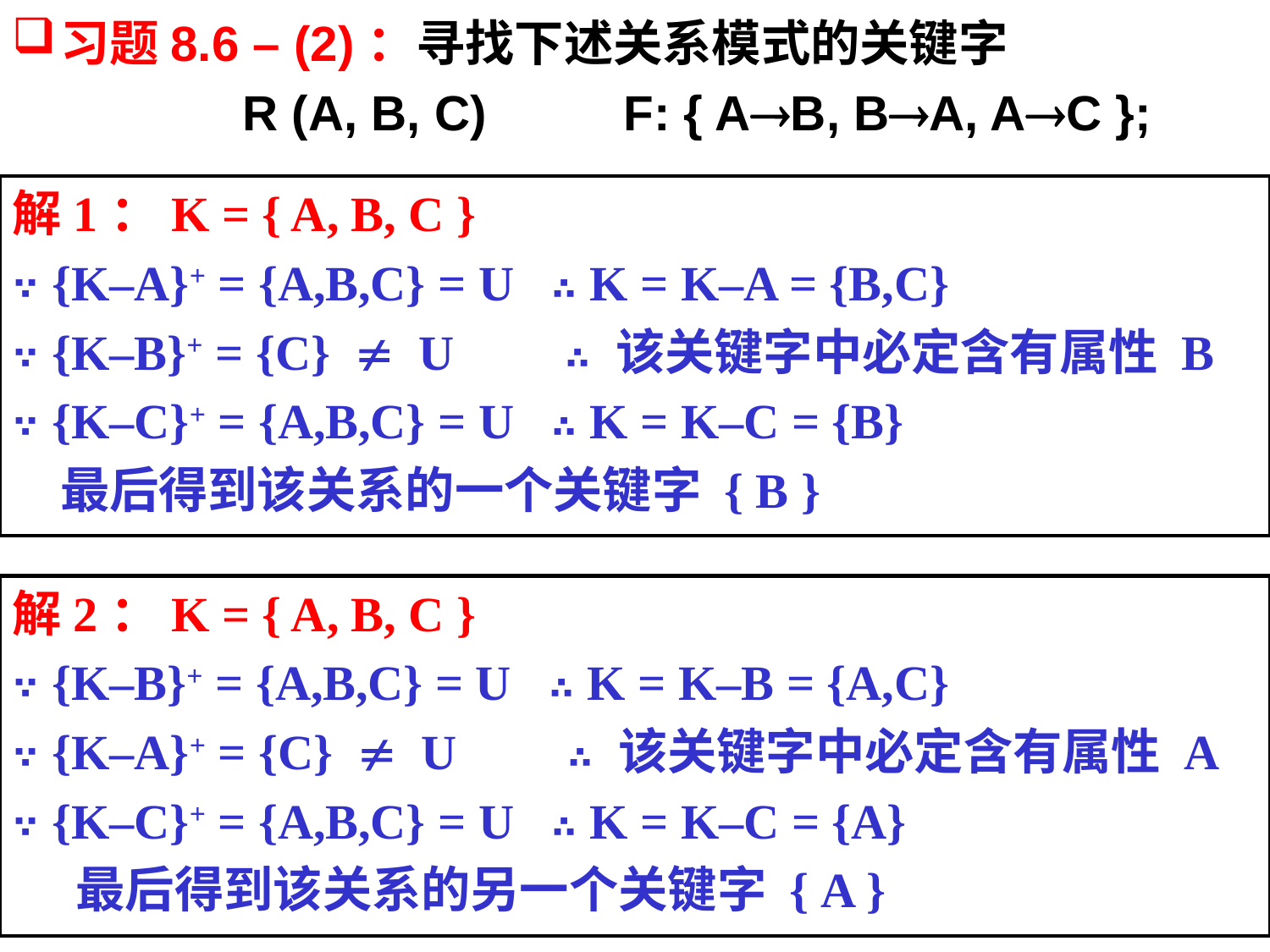

# 习题8.6 – (2)：寻找下述关系模式的关键字
		R (A, B, C) 	F: { A→B, B→A, A→C };
解1：K = { A, B, C }
∵ {K–A}+ = {A,B,C} = U   ∴ K = K–A = {B,C}
∵ {K–B}+ = {C}  ≠  U         ∴ 该关键字中必定含有属性 B
∵ {K–C}+ = {A,B,C} = U   ∴ K = K–C = {B}
	最后得到该关系的一个关键字 { B }
解2：K = { A, B, C }
∵ {K–B}+ = {A,B,C} = U   ∴ K = K–B = {A,C}
∵ {K–A}+ = {C}  ≠  U         ∴ 该关键字中必定含有属性 A
∵ {K–C}+ = {A,B,C} = U   ∴ K = K–C = {A}
最后得到该关系的另一个关键字 { A }
88
2007年度-教育部-IBM精品课程-南京大学计算机科学与技术系